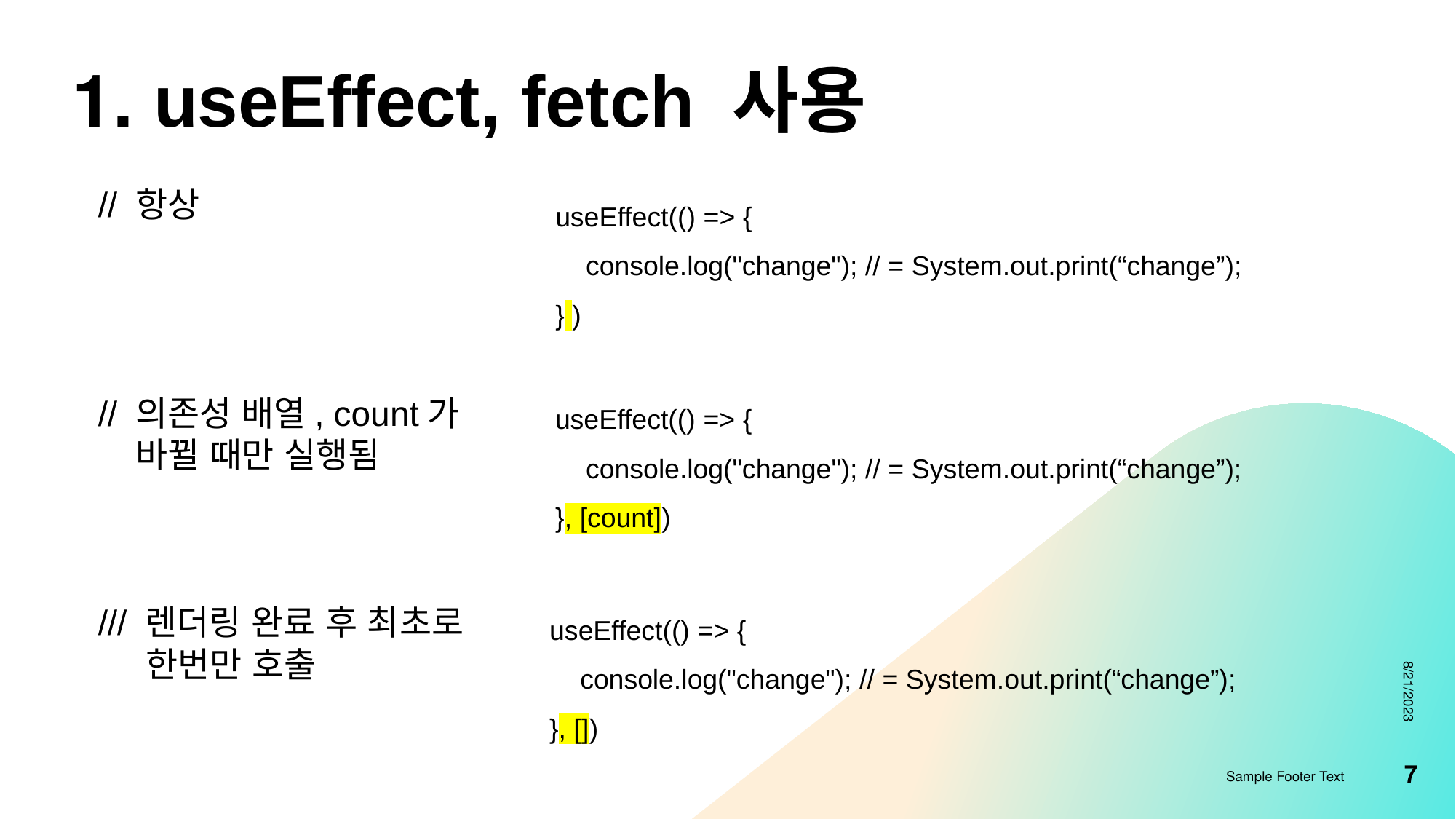

# 1. useEffect, fetch 사용
// 항상

// 의존성 배열, count가
   바뀔 때만 실행됨

/// 렌더링 완료 후 최초로
    한번만 호출
useEffect(() => {
    console.log("change"); // = System.out.print(“change”);
} )
useEffect(() => {
    console.log("change"); // = System.out.print(“change”);
}, [count])
8/21/2023
useEffect(() => {
    console.log("change"); // = System.out.print(“change”);
}, [])
Sample Footer Text
7